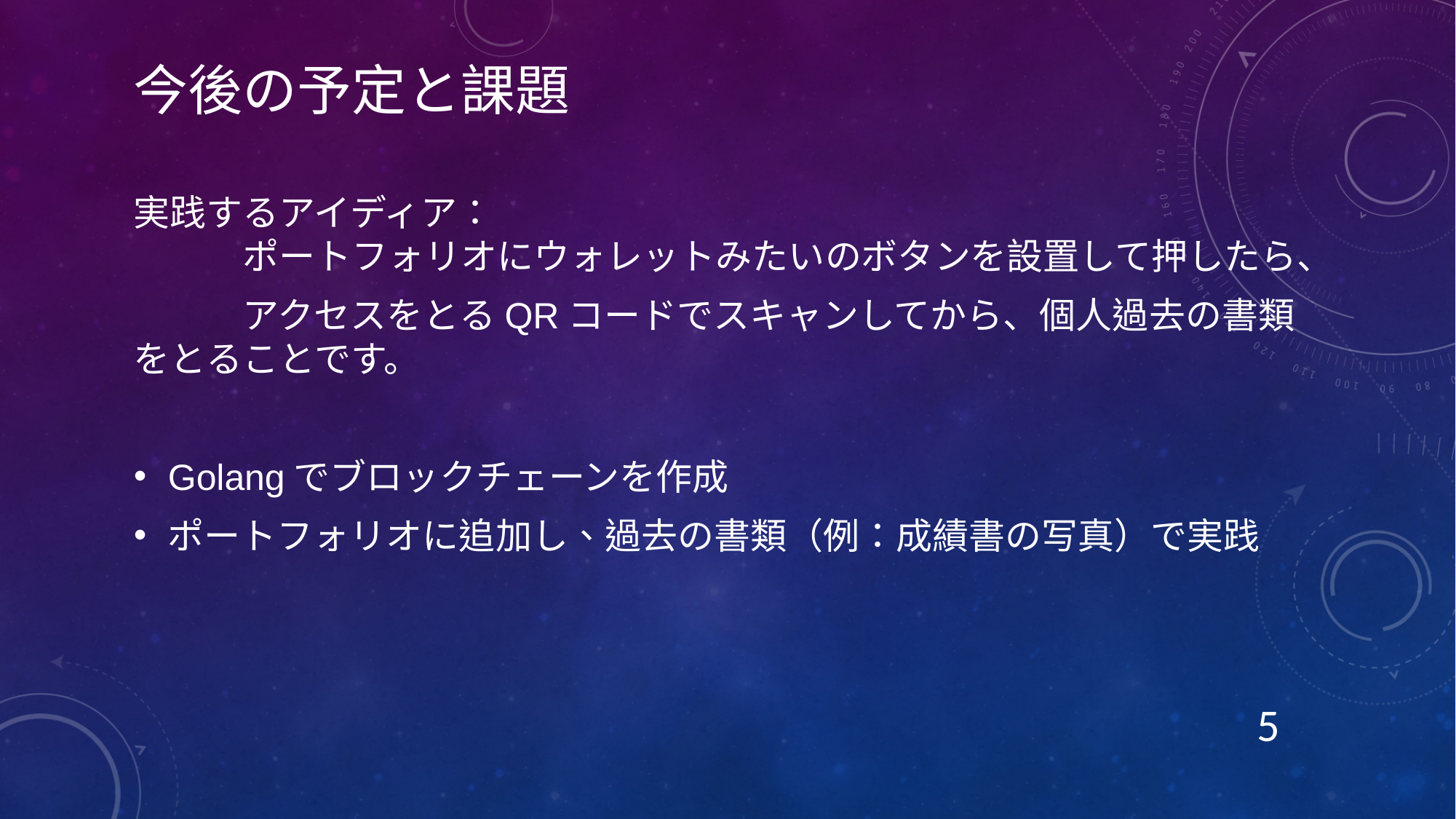

# 今後の予定と課題
実践するアイディア：
	ポートフォリオにウォレットみたいのボタンを設置して押したら、
	アクセスをとるQRコードでスキャンしてから、個人過去の書類をとることです。

Golangでブロックチェーンを作成
ポートフォリオに追加し、過去の書類（例：成績書の写真）で実践

5